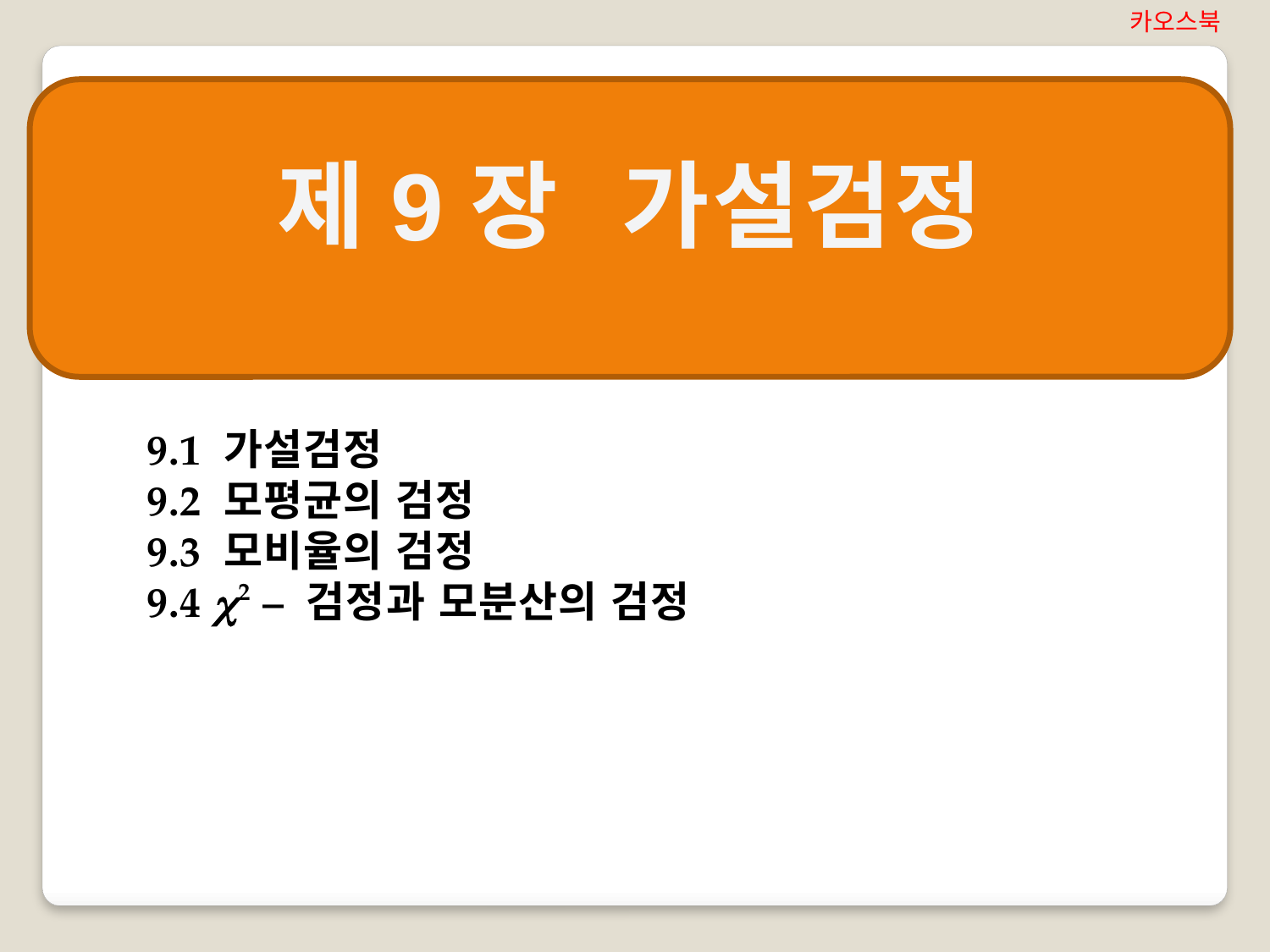

카오스북

제9장  가설검정
9.1 가설검정
9.2 모평균의 검정
9.3 모비율의 검정
9.4 χ2 – 검정과 모분산의 검정